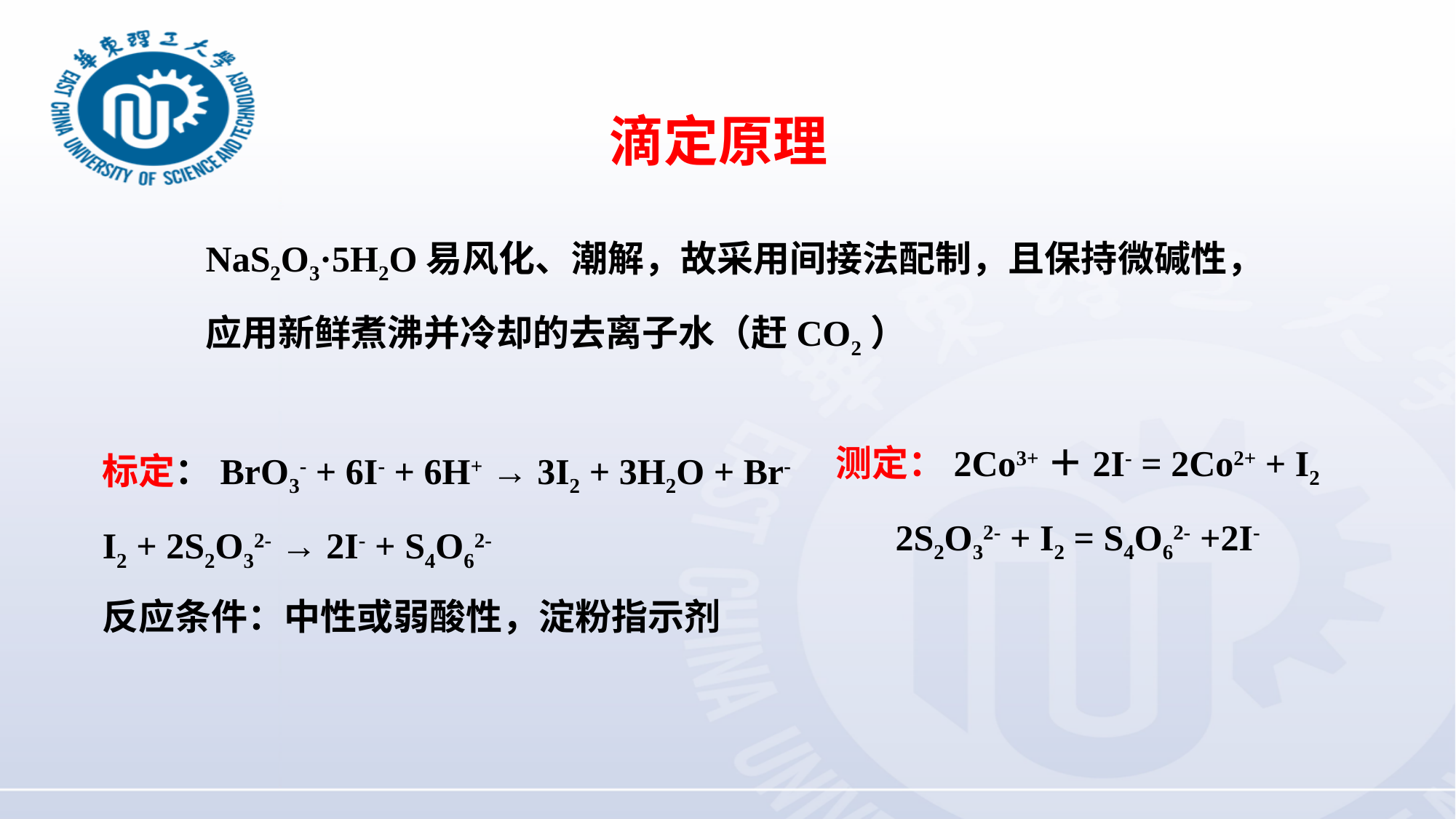

滴定原理
NaS2O3·5H2O易风化、潮解，故采用间接法配制，且保持微碱性，应用新鲜煮沸并冷却的去离子水（赶CO2）

测定：2Co3+＋2I- = 2Co2+ + I2
2S2O32- + I2 = S4O62- +2I-
标定：BrO3- + 6I- + 6H+ → 3I2 + 3H2O + Br-
I2 + 2S2O32- → 2I- + S4O62-
反应条件：中性或弱酸性，淀粉指示剂